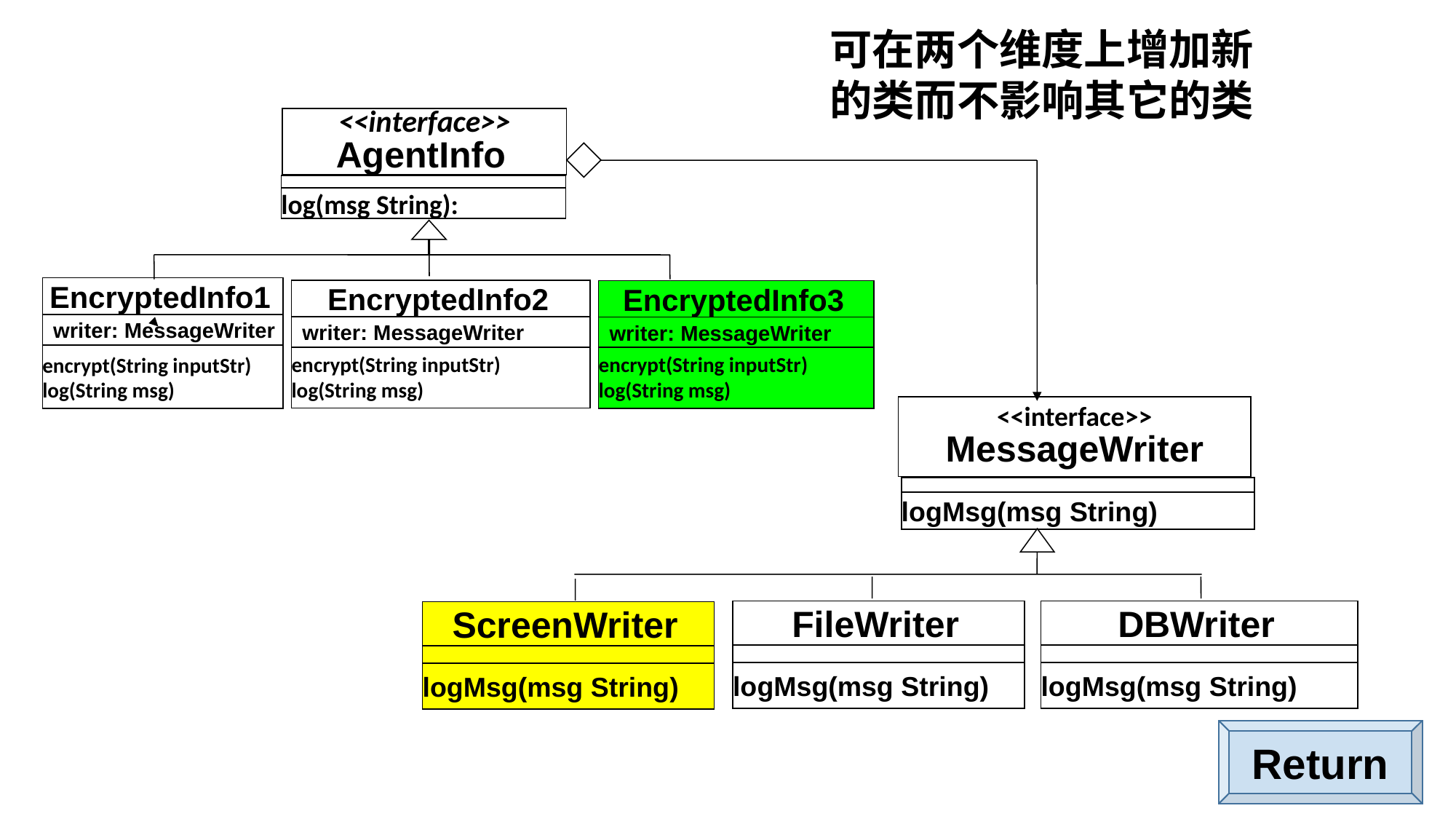

可在两个维度上增加新
的类而不影响其它的类
<<interface>>
AgentInfo

log(msg String):

EncryptedInfo3
writer: MessageWriter
encrypt(String inputStr)
log(String msg)
EncryptedInfo1
writer: MessageWriter
encrypt(String inputStr)
log(String msg)
EncryptedInfo2
writer: MessageWriter

encrypt(String inputStr)
log(String msg)
<<interface>>
MessageWriter

logMsg(msg String)

ScreenWriter

logMsg(msg String)
FileWriter

logMsg(msg String)
DBWriter

logMsg(msg String)
Return